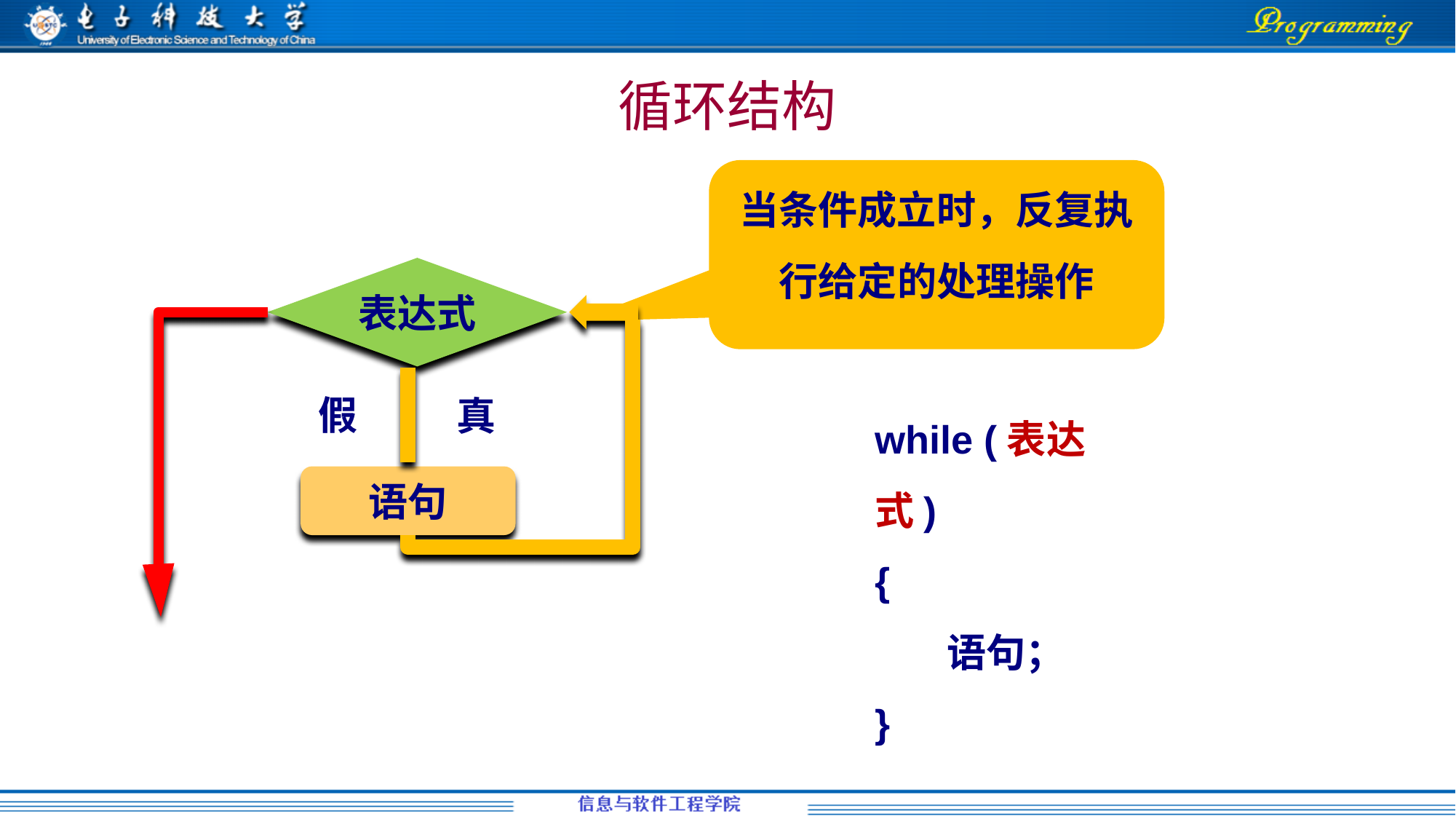

# 循环结构
当条件成立时，反复执行给定的处理操作

表达式

假
真
while (表达式)
{
       语句；
}
语句